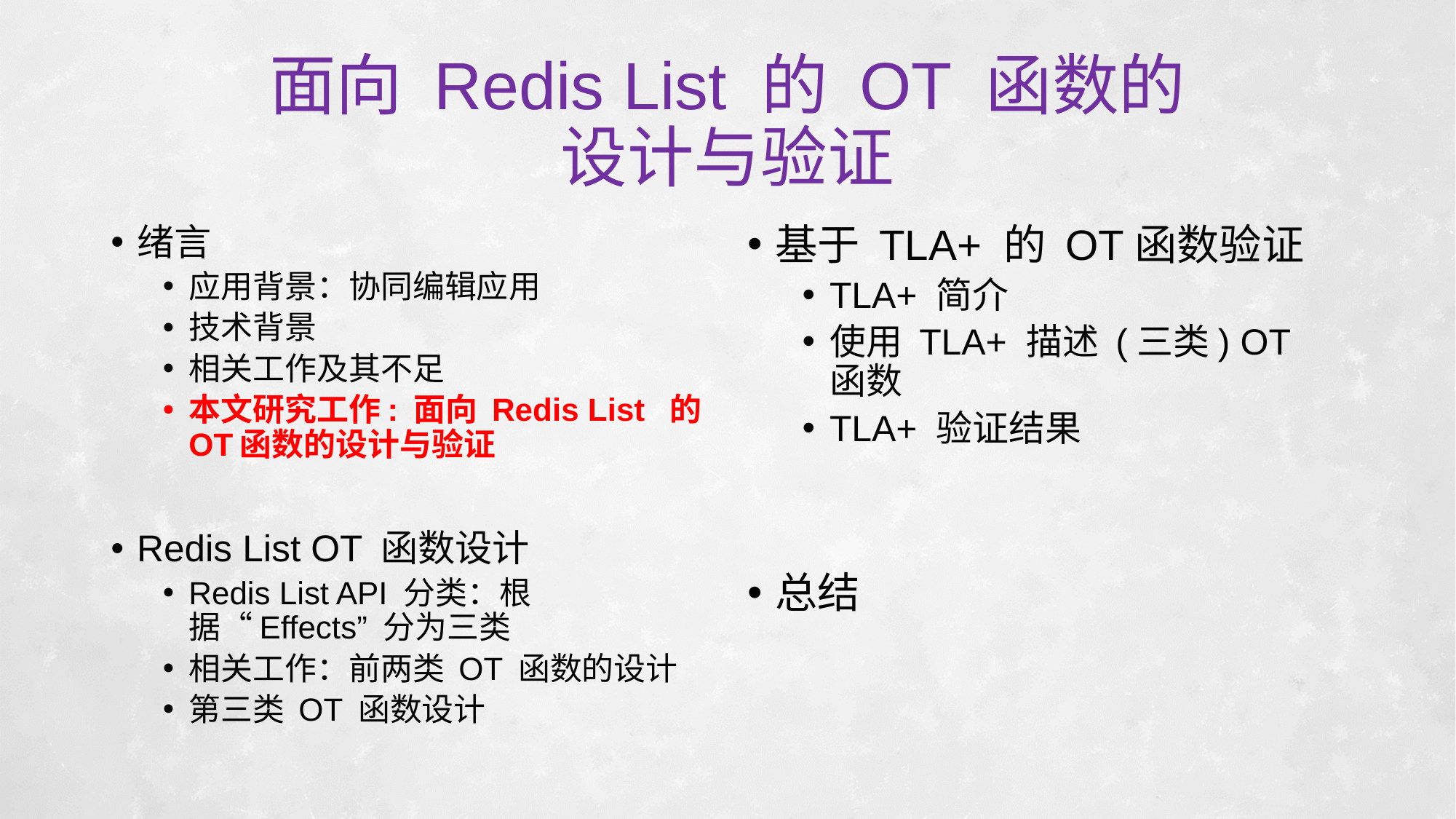

# 面向 Redis List 的 OT 函数的 设计与验证
绪言
应用背景：协同编辑应用
技术背景
相关工作及其不足
本文研究工作: 面向 Redis List  的OT函数的设计与验证

Redis List OT 函数设计
Redis List API 分类：根据“Effects” 分为三类
相关工作：前两类 OT 函数的设计
第三类 OT 函数设计
基于 TLA+ 的 OT函数验证
TLA+ 简介
使用 TLA+ 描述 (三类) OT 函数
TLA+ 验证结果

总结